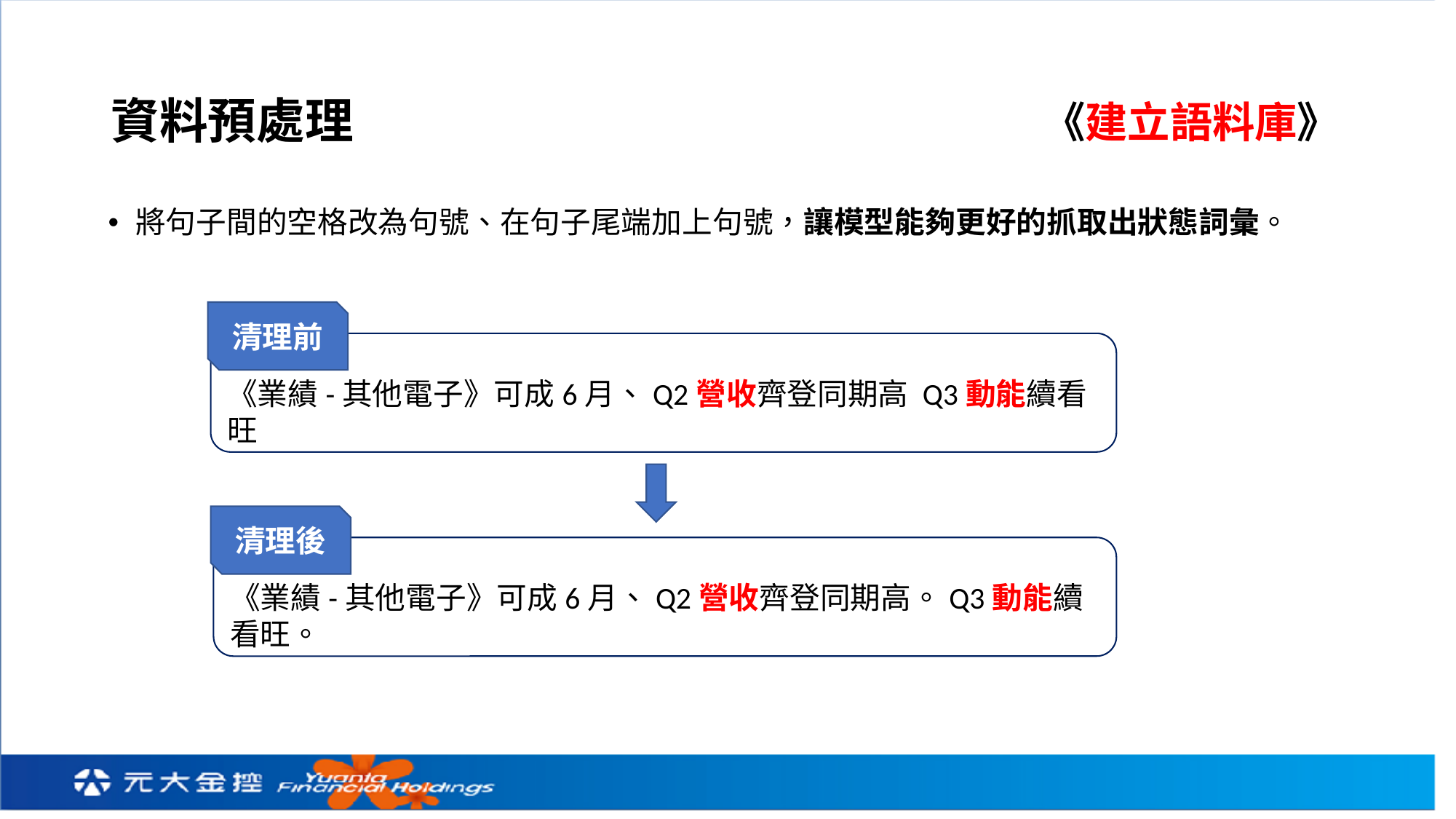

# 資料預處理
《建立語料庫》
將句子間的空格改為句號、在句子尾端加上句號，讓模型能夠更好的抓取出狀態詞彙。

清理前

《業績-其他電子》可成6月、Q2營收齊登同期高 Q3動能續看旺

清理後

《業績-其他電子》可成6月、Q2營收齊登同期高。Q3動能續看旺。